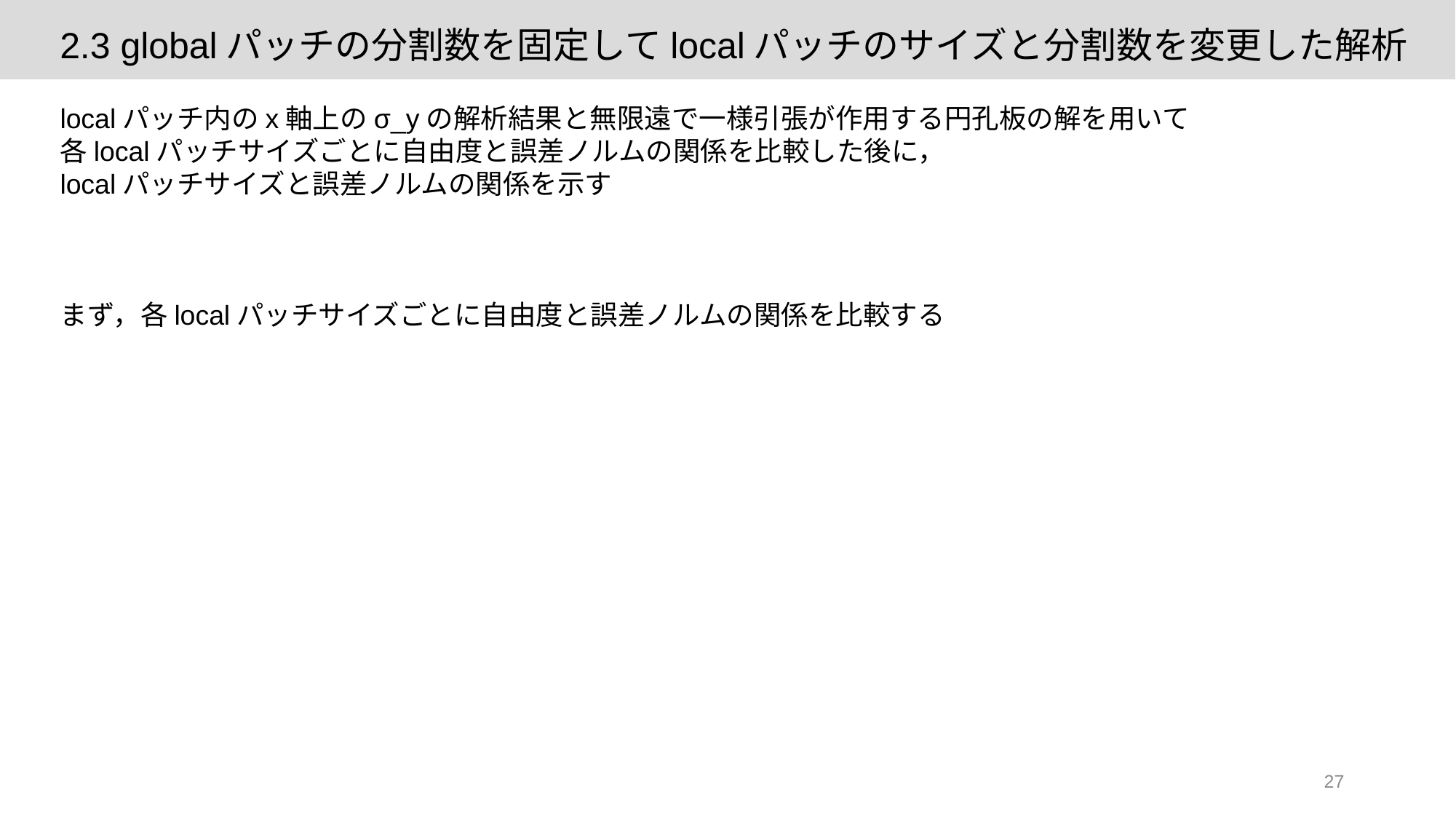

2.3 globalパッチの分割数を固定してlocalパッチのサイズと分割数を変更した解析

localパッチ内のx軸上のσ_yの解析結果と無限遠で一様引張が作用する円孔板の解を用いて
各localパッチサイズごとに自由度と誤差ノルムの関係を比較した後に，
localパッチサイズと誤差ノルムの関係を示す

まず，各localパッチサイズごとに自由度と誤差ノルムの関係を比較する

27